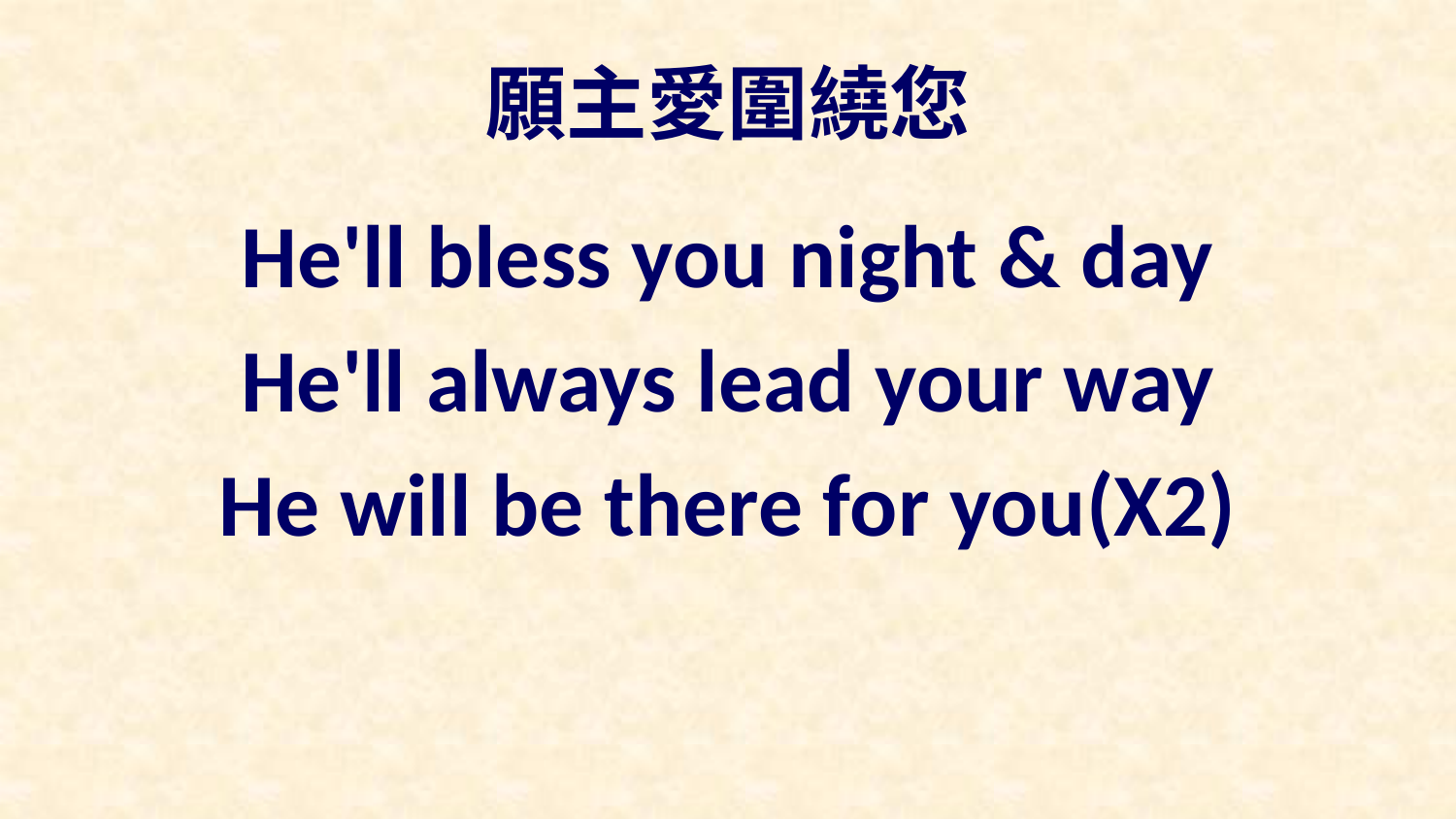

# 願主愛圍繞您
He'll bless you night & day
He'll always lead your way
He will be there for you(X2)